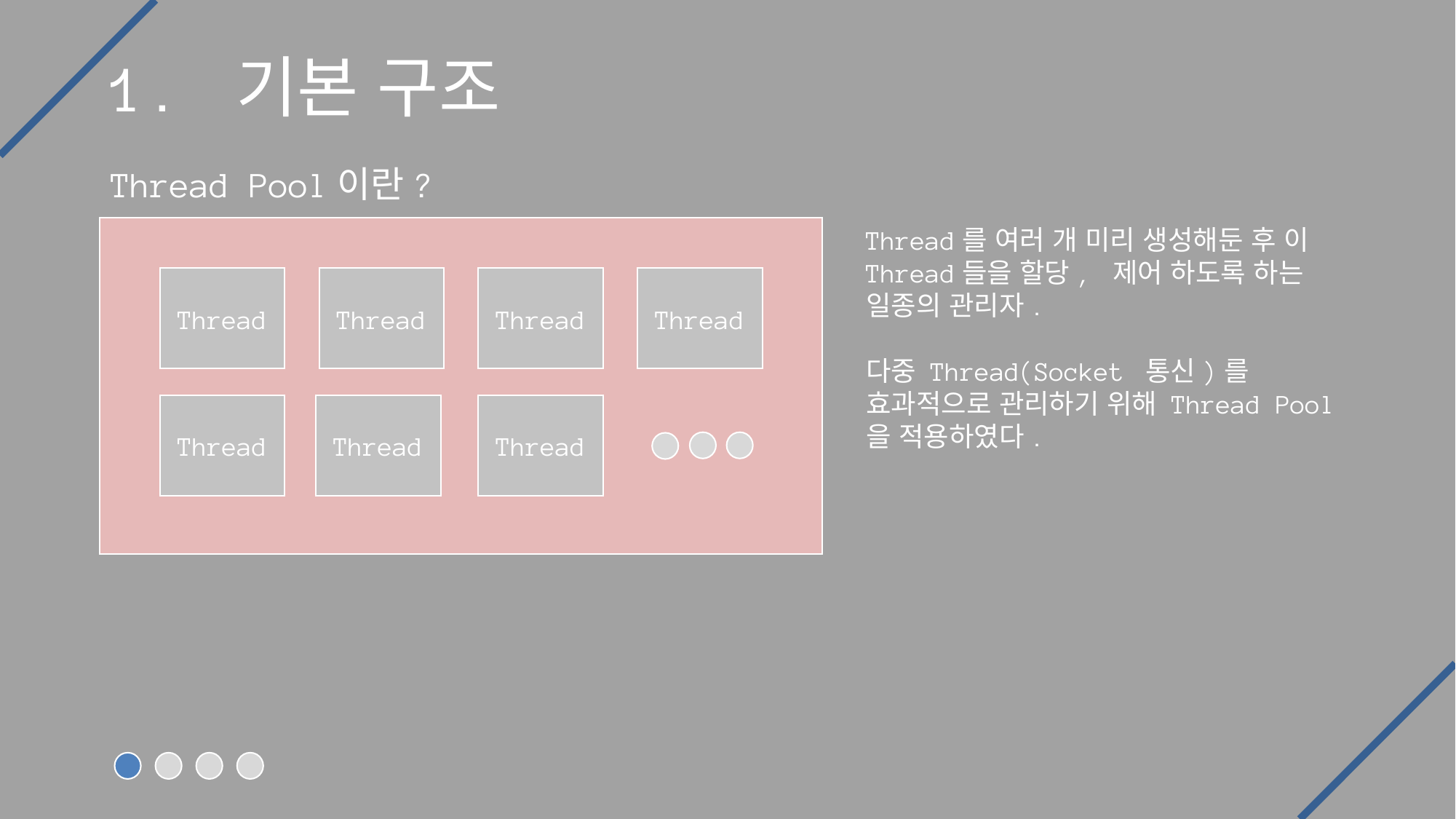

# 1. 기본 구조
Thread Pool이란?

Thread를 여러 개 미리 생성해둔 후 이 Thread들을 할당, 제어 하도록 하는 일종의 관리자.

다중 Thread(Socket 통신)를 효과적으로 관리하기 위해 Thread Pool을 적용하였다.
Thread
Thread
Thread
Thread
Thread
Thread
Thread